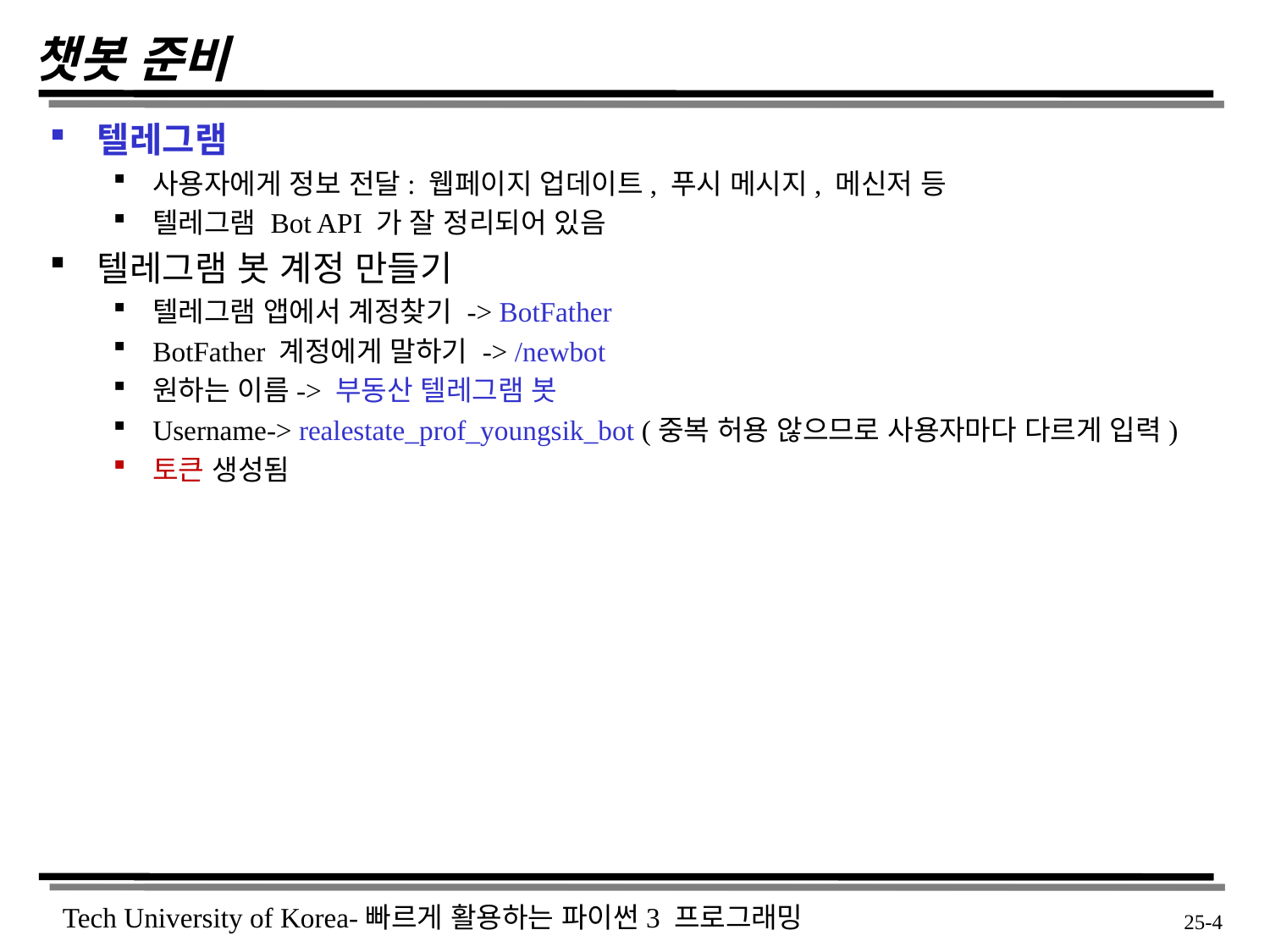

# 챗봇 준비
텔레그램
사용자에게 정보 전달: 웹페이지 업데이트, 푸시 메시지, 메신저 등
텔레그램 Bot API 가 잘 정리되어 있음
텔레그램 봇 계정 만들기
텔레그램 앱에서 계정찾기 -> BotFather
BotFather 계정에게 말하기 -> /newbot
원하는 이름-> 부동산 텔레그램 봇
Username-> realestate_prof_youngsik_bot (중복 허용 않으므로 사용자마다 다르게 입력)
토큰 생성됨

 25-4